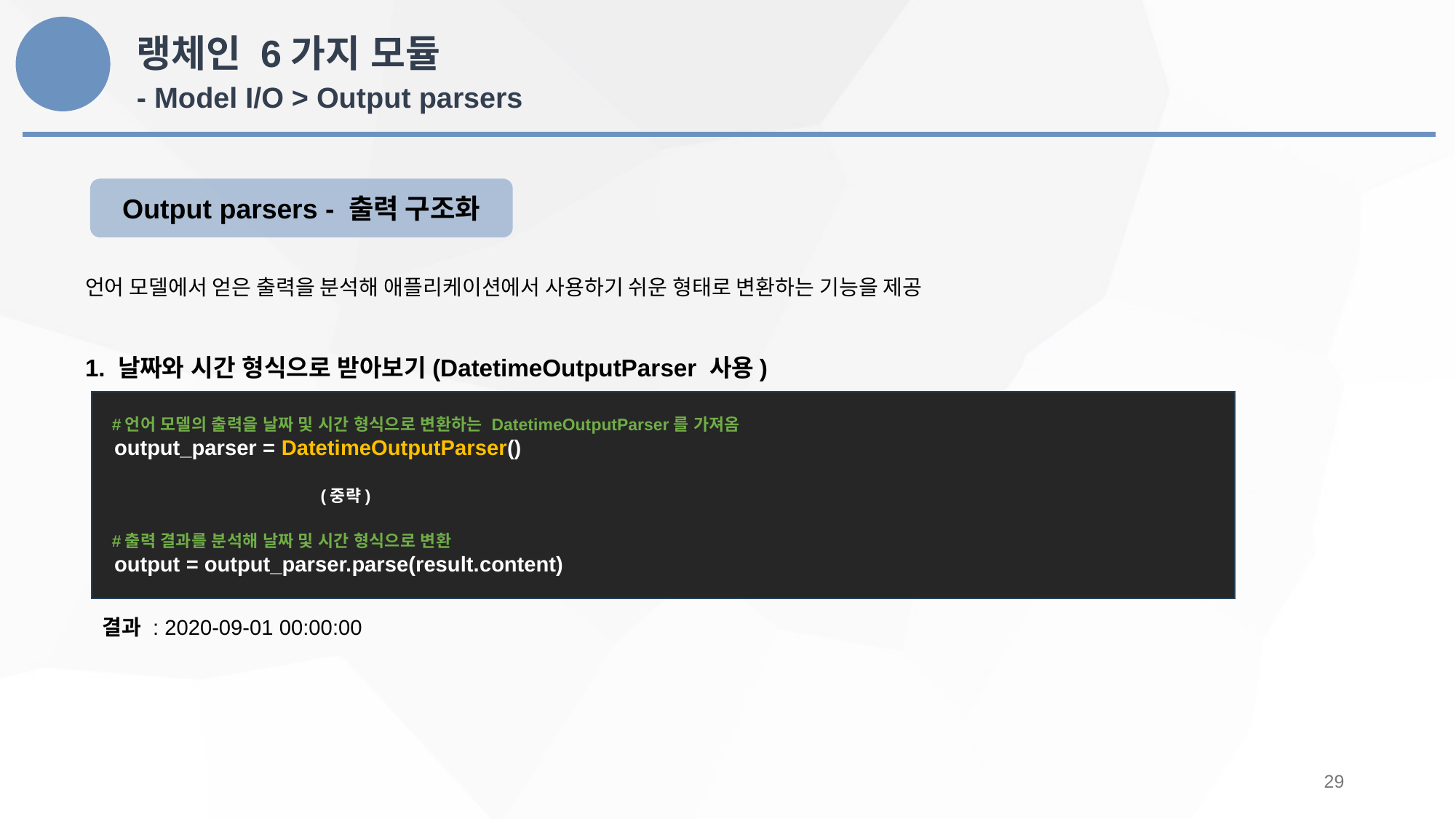

랭체인 6가지 모듈
- Model I/O > Output parsers
Output parsers - 출력 구조화
언어 모델에서 얻은 출력을 분석해 애플리케이션에서 사용하기 쉬운 형태로 변환하는 기능을 제공

1. 날짜와 시간 형식으로 받아보기(DatetimeOutputParser 사용)
  #언어 모델의 출력을 날짜 및 시간 형식으로 변환하는 DatetimeOutputParser를 가져옴
  output_parser = DatetimeOutputParser()

  		(중략)

  #출력 결과를 분석해 날짜 및 시간 형식으로 변환
  output = output_parser.parse(result.content)
결과 : 2020-09-01 00:00:00
29